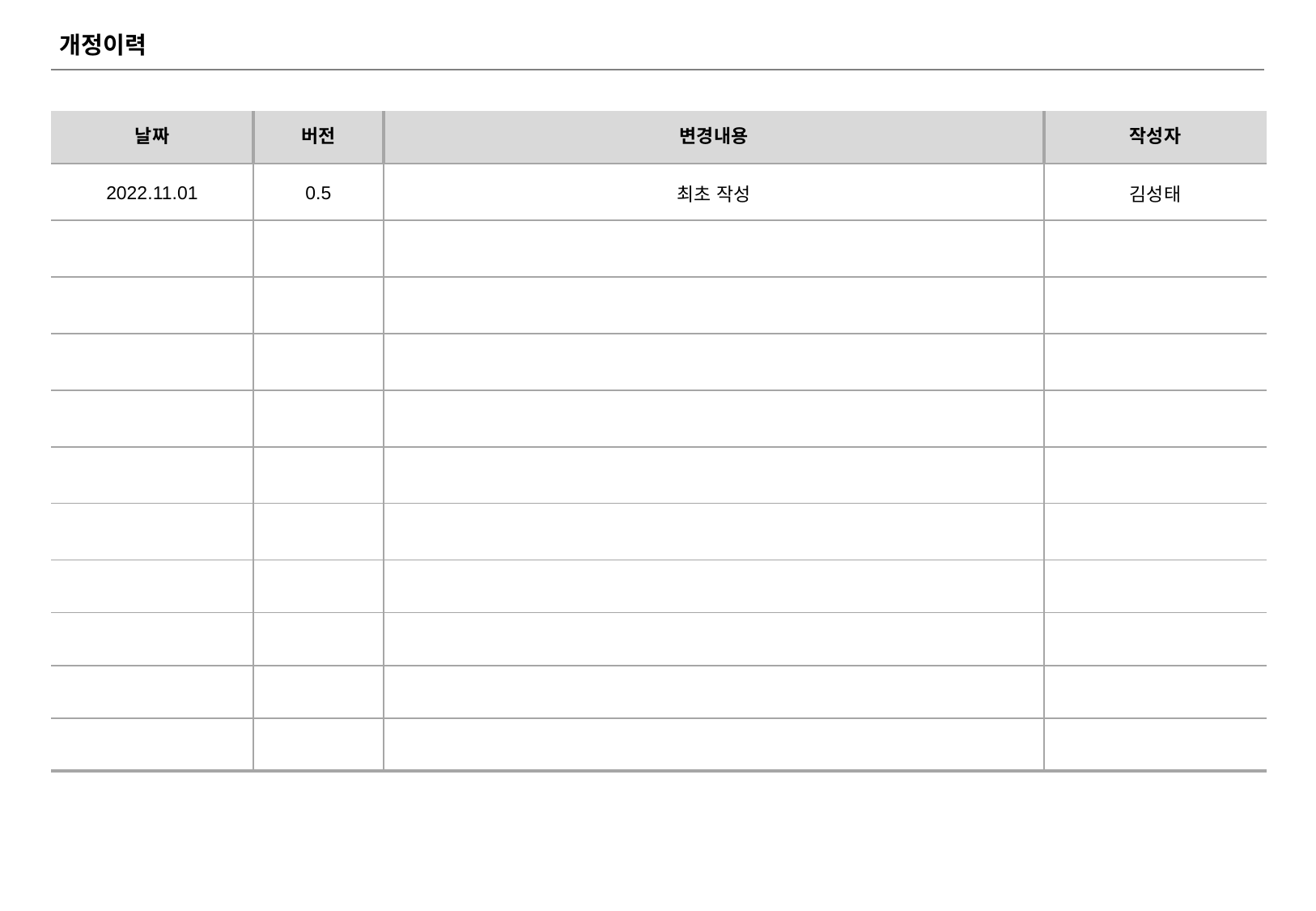

개정이력
| 날짜 | 버전 | 변경내용 | 작성자 |
| --- | --- | --- | --- |
| 2022.11.01 | 0.5 | 최초 작성 | 김성태 |
|  |  |  |  |
|  |  |  |  |
|  |  |  |  |
|  |  |  |  |
|  |  |  |  |
|  |  |  |  |
|  |  |  |  |
|  |  |  |  |
|  |  |  |  |
|  |  |  |  |